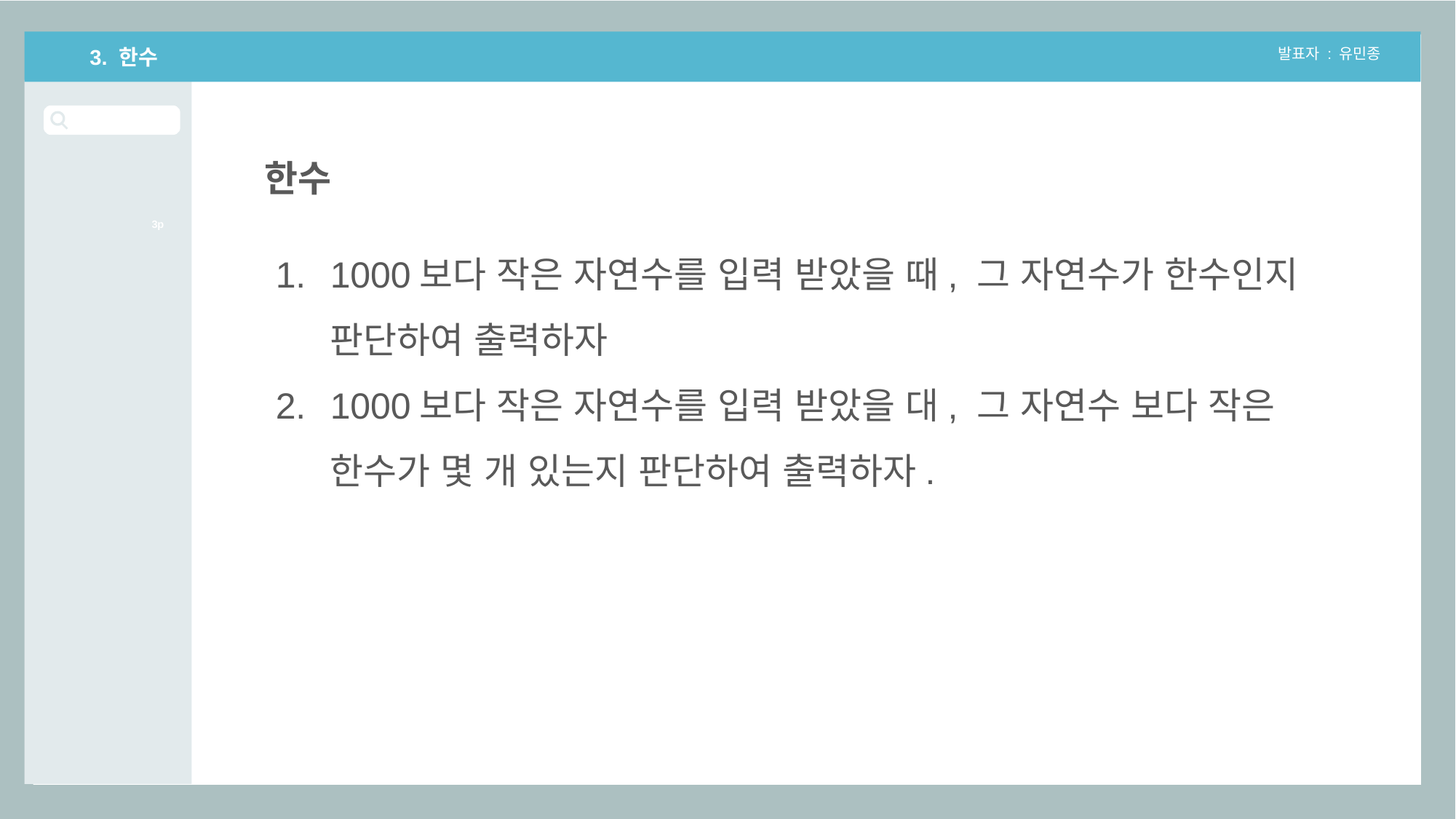

3. 한수
발표자 : 유민종

한수
3p
1000보다 작은 자연수를 입력 받았을 때, 그 자연수가 한수인지 판단하여 출력하자
1000보다 작은 자연수를 입력 받았을 대, 그 자연수 보다 작은 한수가 몇 개 있는지 판단하여 출력하자.